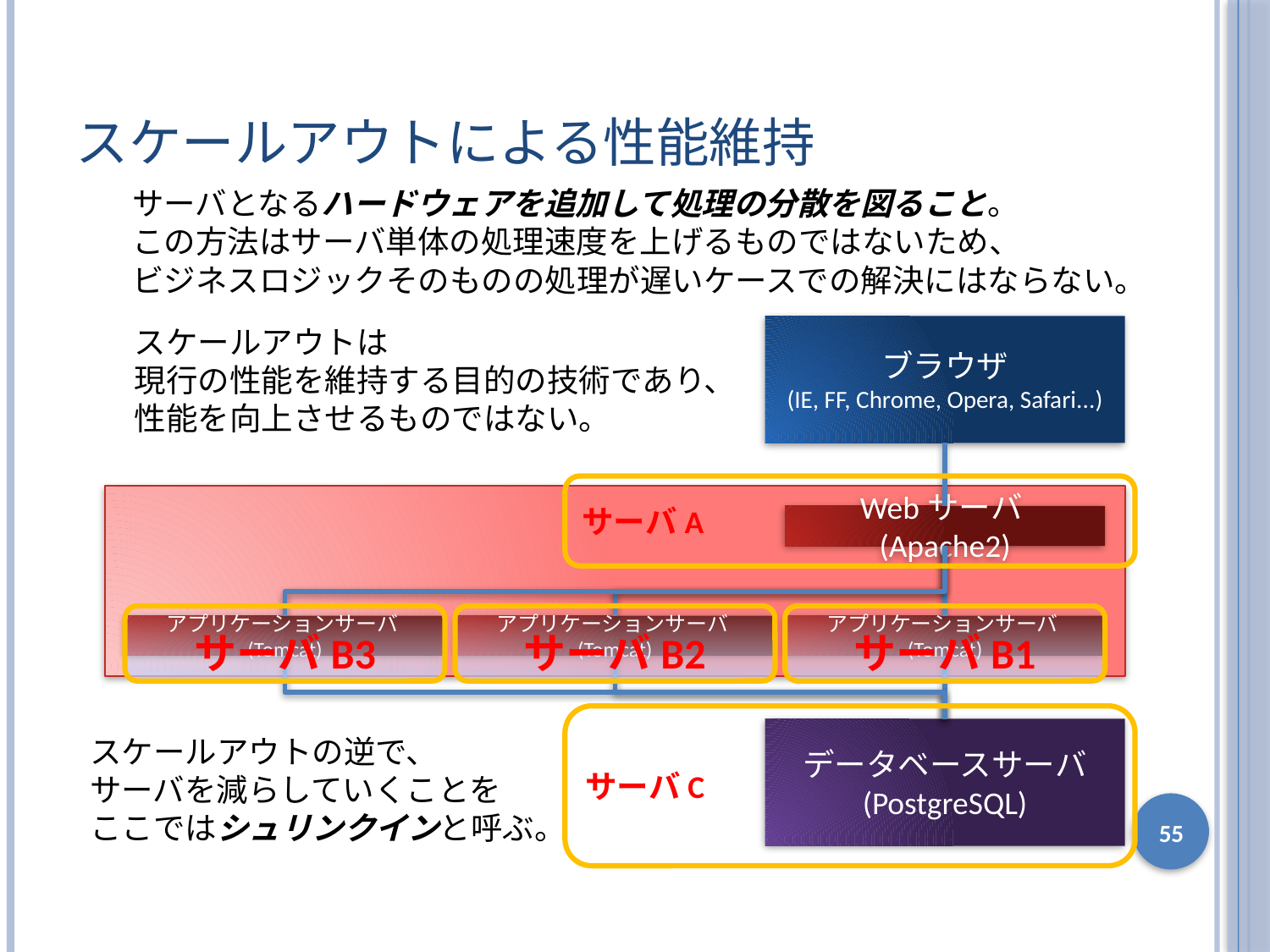

# スケールアウトによる性能維持
サーバとなるハードウェアを追加して処理の分散を図ること。
この方法はサーバ単体の処理速度を上げるものではないため、
ビジネスロジックそのものの処理が遅いケースでの解決にはならない。
スケールアウトは
現行の性能を維持する目的の技術であり、
性能を向上させるものではない。
ブラウザ
(IE, FF, Chrome, Opera, Safari...)
サーバA

Webサーバ(Apache2)
サーバB3
サーバB2
サーバB1
アプリケーションサーバ(Tomcat)
アプリケーションサーバ(Tomcat)
アプリケーションサーバ(Tomcat)
サーバC
データベースサーバ
(PostgreSQL)
スケールアウトの逆で、
サーバを減らしていくことを
ここではシュリンクインと呼ぶ。
55